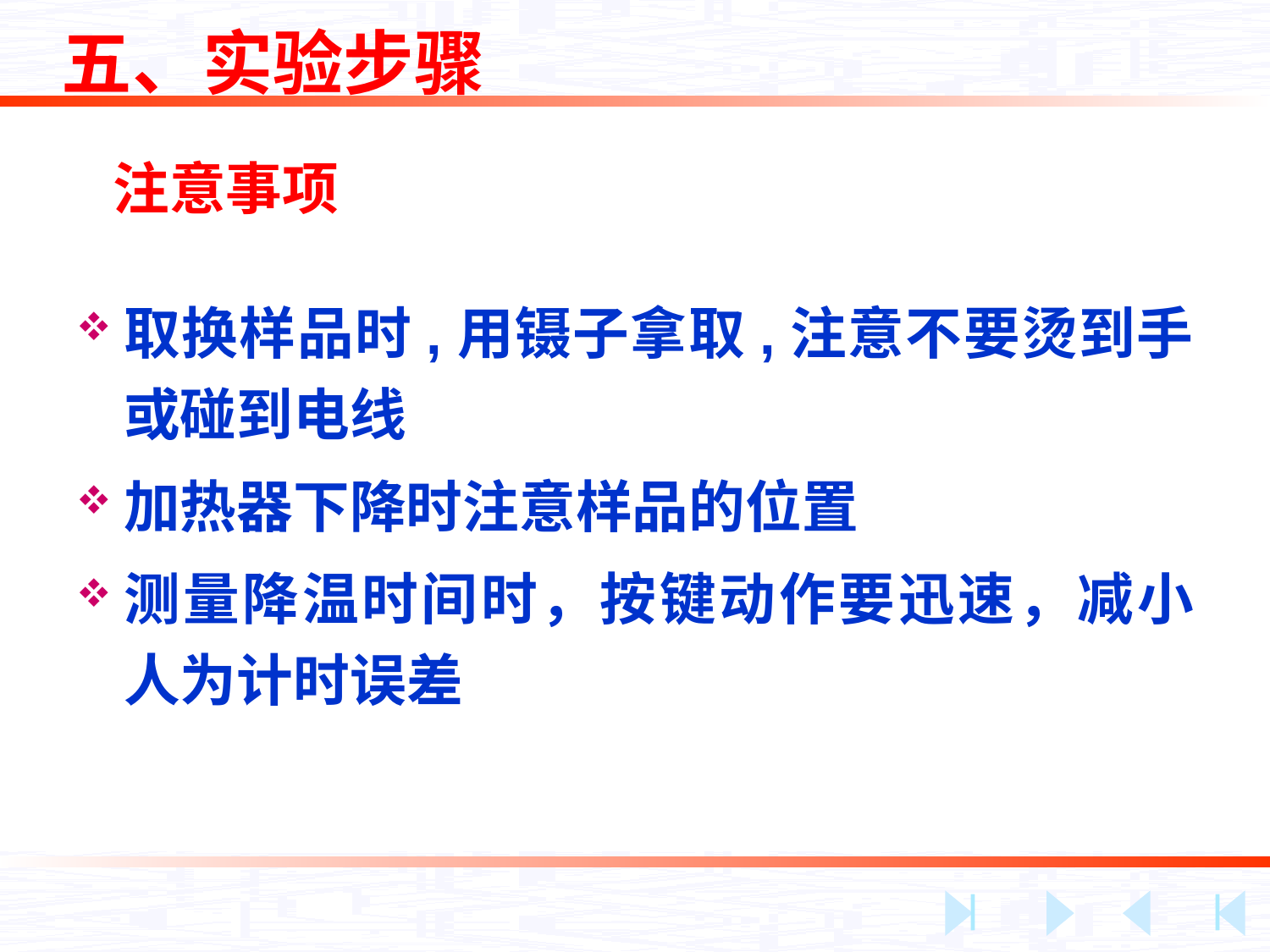

五、实验步骤
注意事项
取换样品时,用镊子拿取,注意不要烫到手或碰到电线
加热器下降时注意样品的位置
测量降温时间时，按键动作要迅速，减小人为计时误差